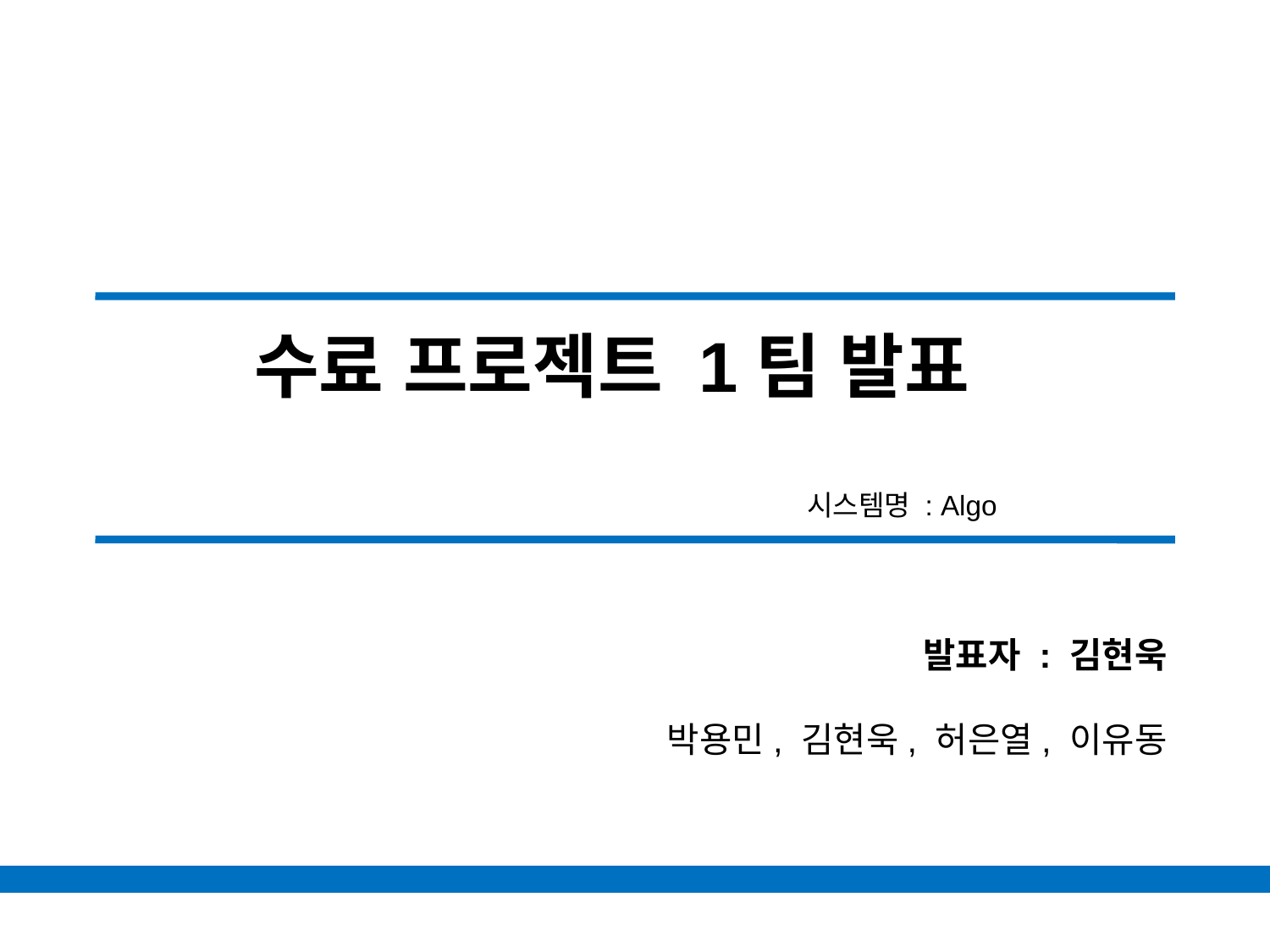

# 수료 프로젝트 1팀 발표
시스템명 : Algo
발표자 : 김현욱

박용민, 김현욱, 허은열, 이유동